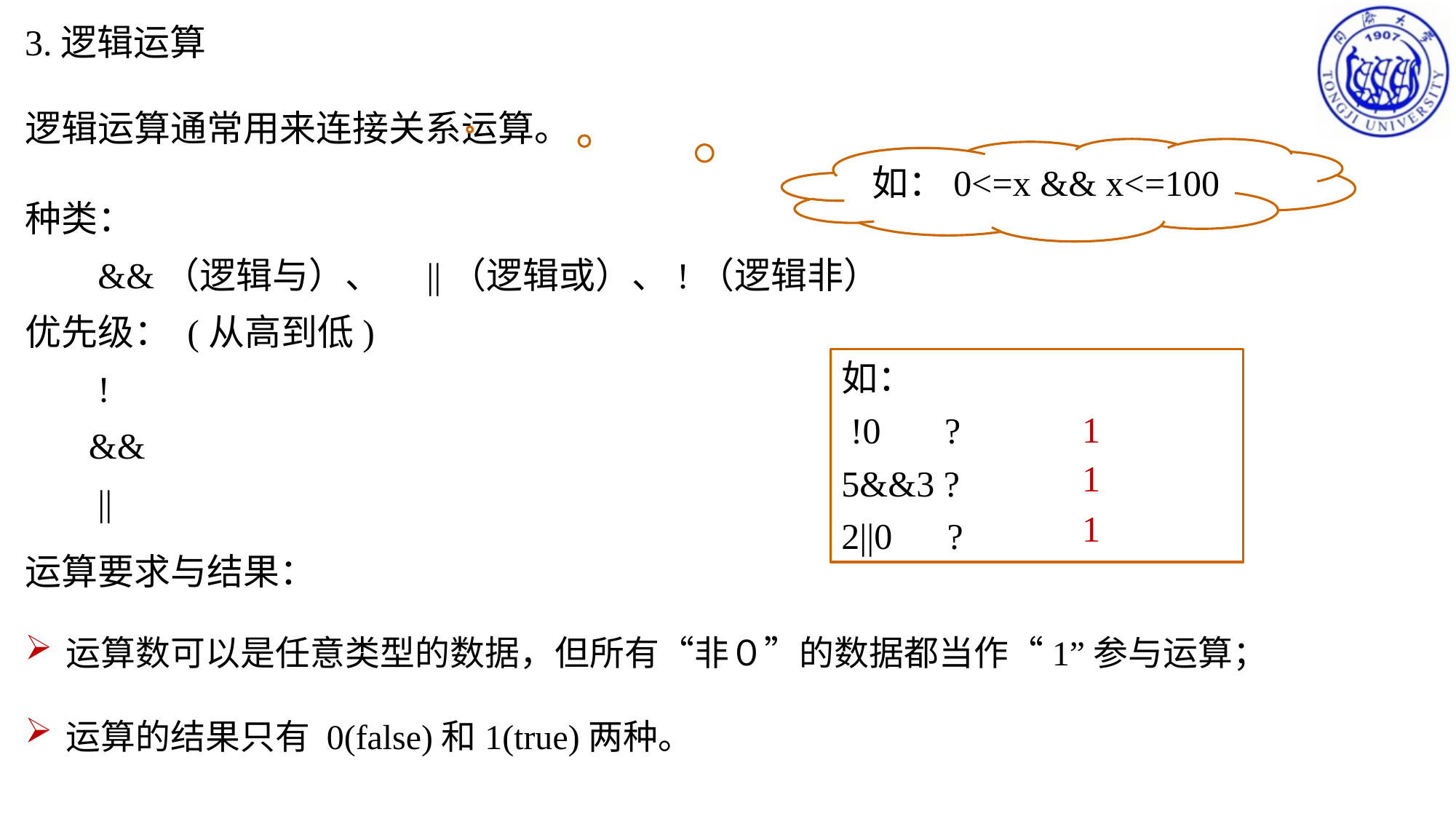

3.逻辑运算
逻辑运算通常用来连接关系运算。
如：0<=x && x<=100
种类：
        &&（逻辑与）、　||（逻辑或）、!（逻辑非）
优先级： (从高到低)
        !
       &&
        ||
运算要求与结果：
运算数可以是任意类型的数据，但所有“非０”的数据都当作“1”参与运算；
运算的结果只有 0(false)和1(true)两种。
如：
 !0       ?
5&&3 ?
2||0      ?

1
1
1